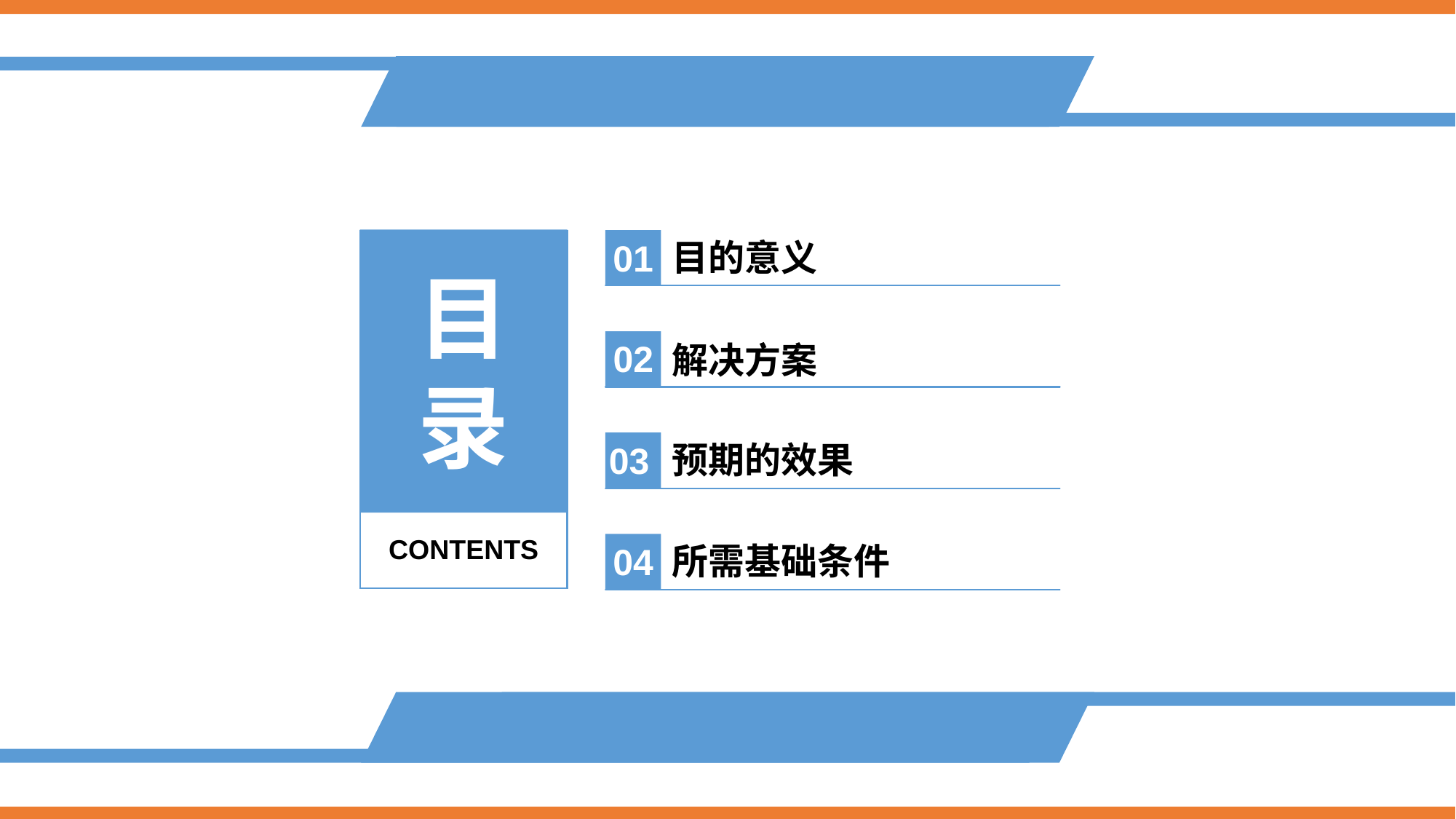

目的意义

01

目录
02

解决方案
预期的效果

03
CONTENTS
所需基础条件

04